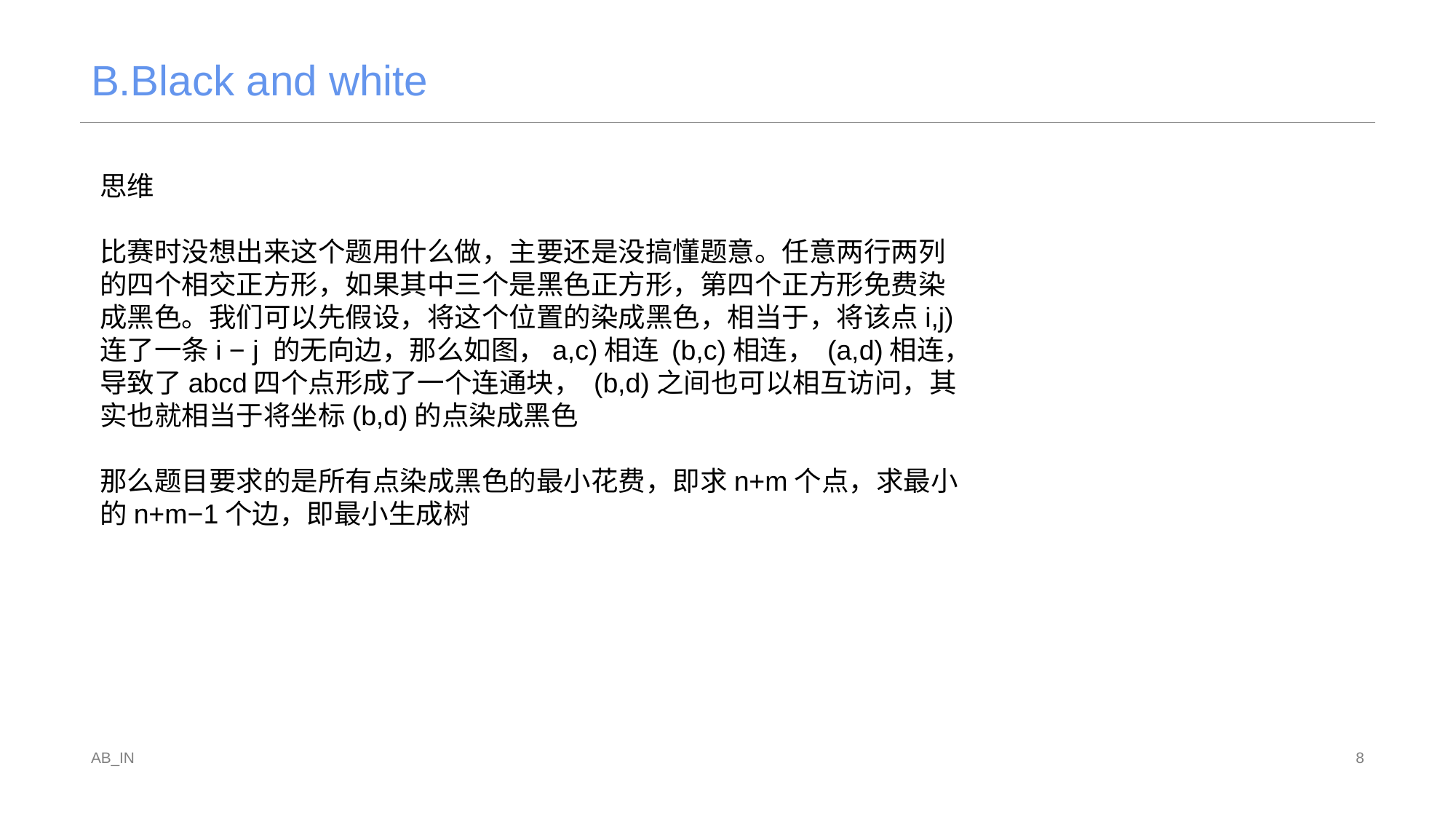

# B.Black and white
思维

比赛时没想出来这个题用什么做，主要还是没搞懂题意。任意两行两列的四个相交正方形，如果其中三个是黑色正方形，第四个正方形免费染成黑色。我们可以先假设，将这个位置的染成黑色，相当于，将该点i,j)连了一条i − j 的无向边，那么如图，a,c)相连 (b,c)相连， (a,d)相连，导致了abcd四个点形成了一个连通块， (b,d)之间也可以相互访问，其实也就相当于将坐标(b,d)​的点染成黑色

那么题目要求的是所有点染成黑色的最小花费，即求n+m个点，求最小的n+m−1​个边，即最小生成树
AB_IN
8